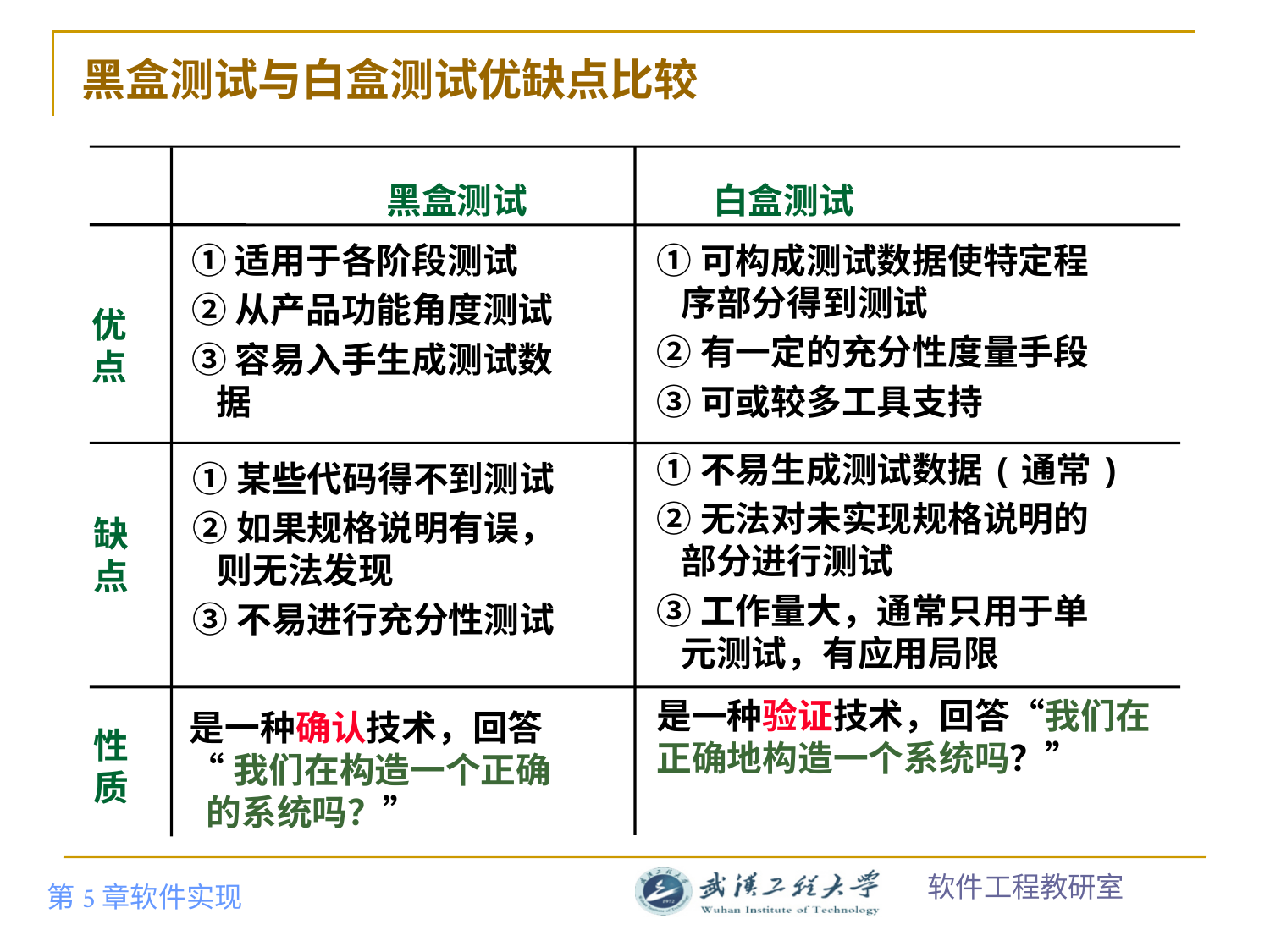

# 黑盒测试与白盒测试优缺点比较

黑盒测试                       白盒测试

①适用于各阶段测试
②从产品功能角度测试
③容易入手生成测试数
  据
①可构成测试数据使特定程
  序部分得到测试
②有一定的充分性度量手段
③可或较多工具支持
优
点
①不易生成测试数据(通常)
②无法对未实现规格说明的
  部分进行测试
③工作量大，通常只用于单
  元测试，有应用局限

①某些代码得不到测试
②如果规格说明有误，
  则无法发现
③不易进行充分性测试
缺
点

是一种验证技术，回答“我们在正确地构造一个系统吗？”
是一种确认技术，回答
“我们在构造一个正确
 的系统吗？”
性
质